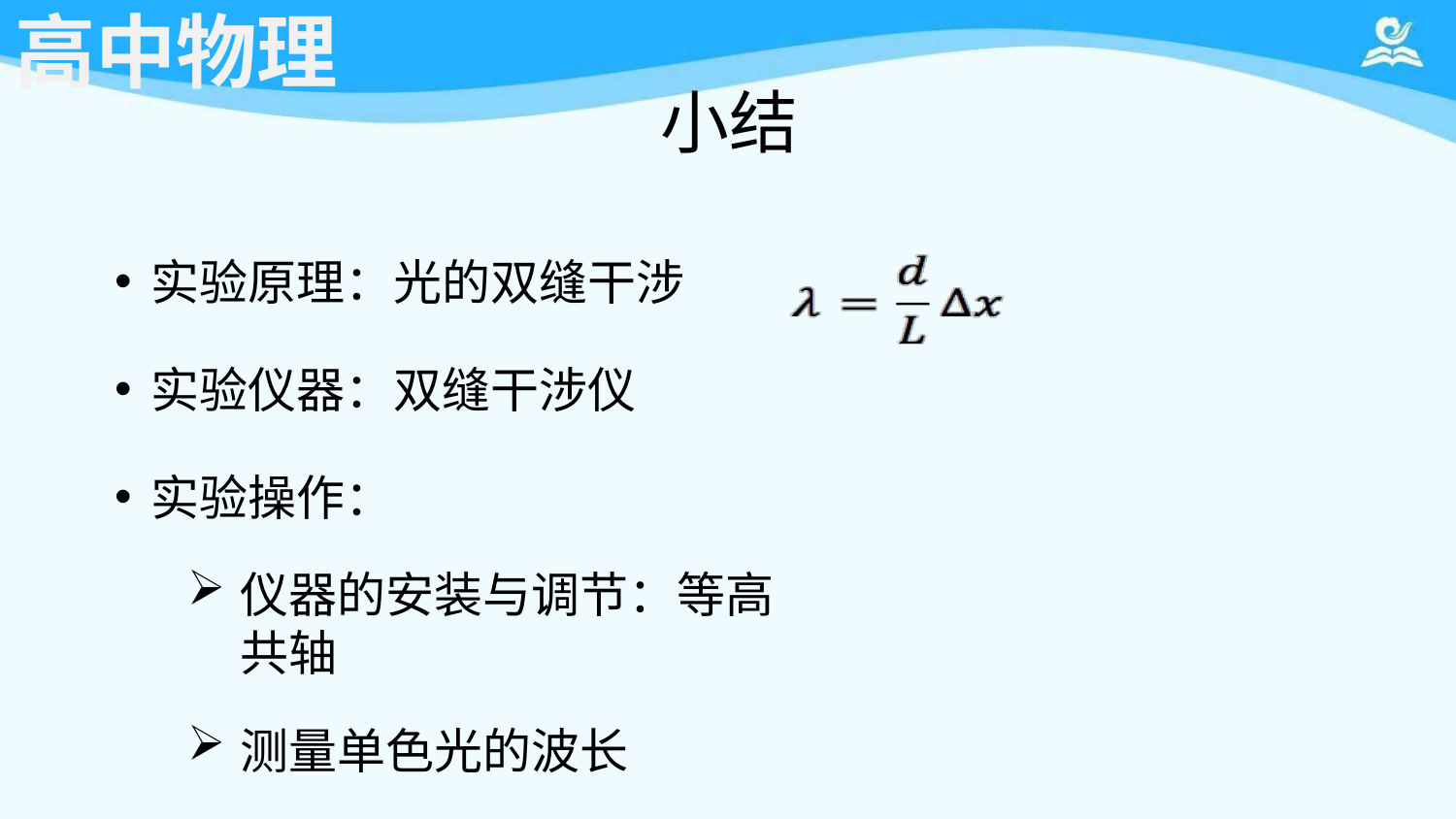

# 高中物理
小结

实验原理：光的双缝干涉
实验仪器：双缝干涉仪
实验操作：
仪器的安装与调节：等高共轴
测量单色光的波长